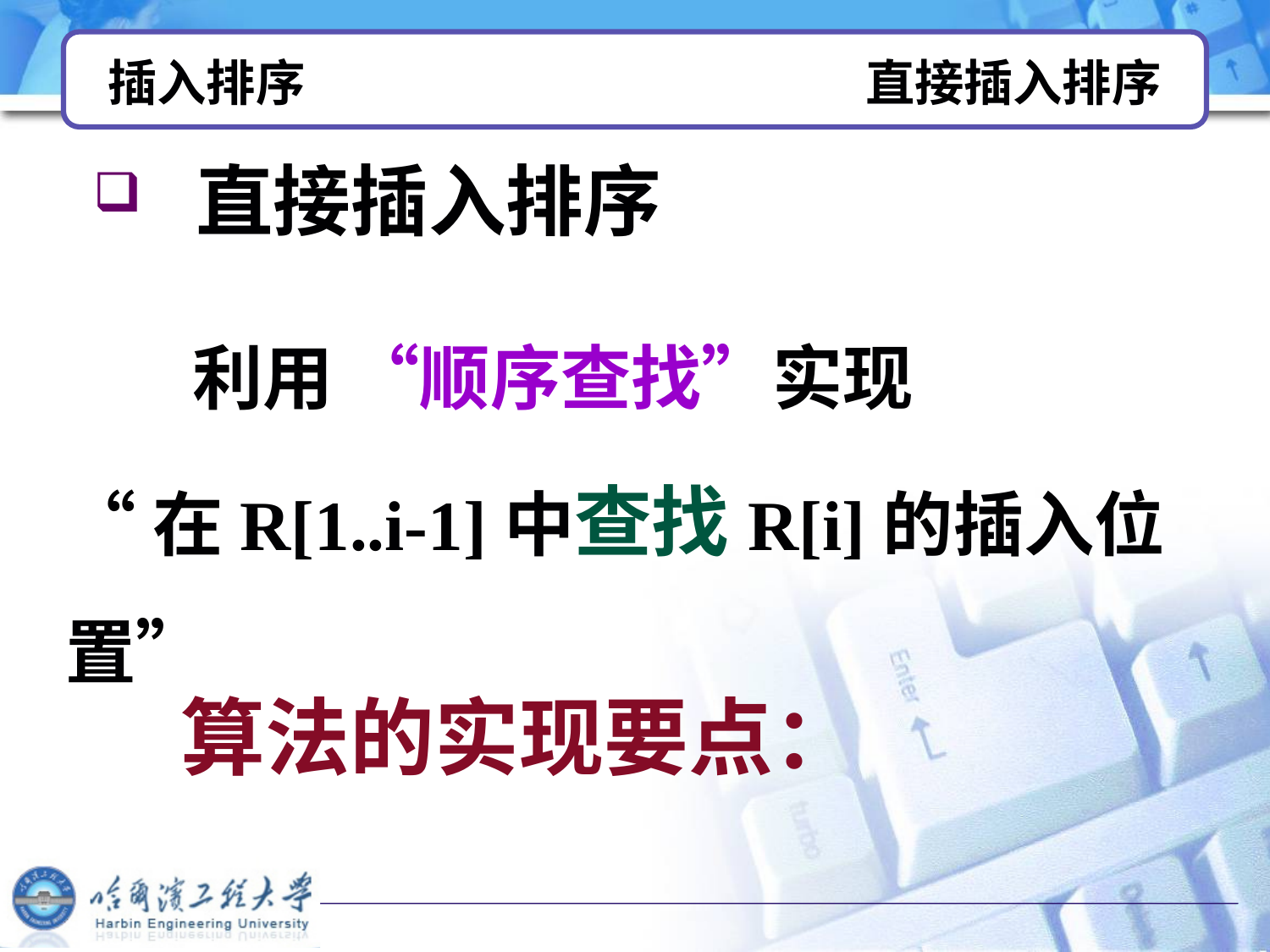

# 插入排序                                                  直接插入排序
  直接插入排序
　　利用 “顺序查找”实现
“在R[1..i-1]中查找R[i]的插入位置”
算法的实现要点：